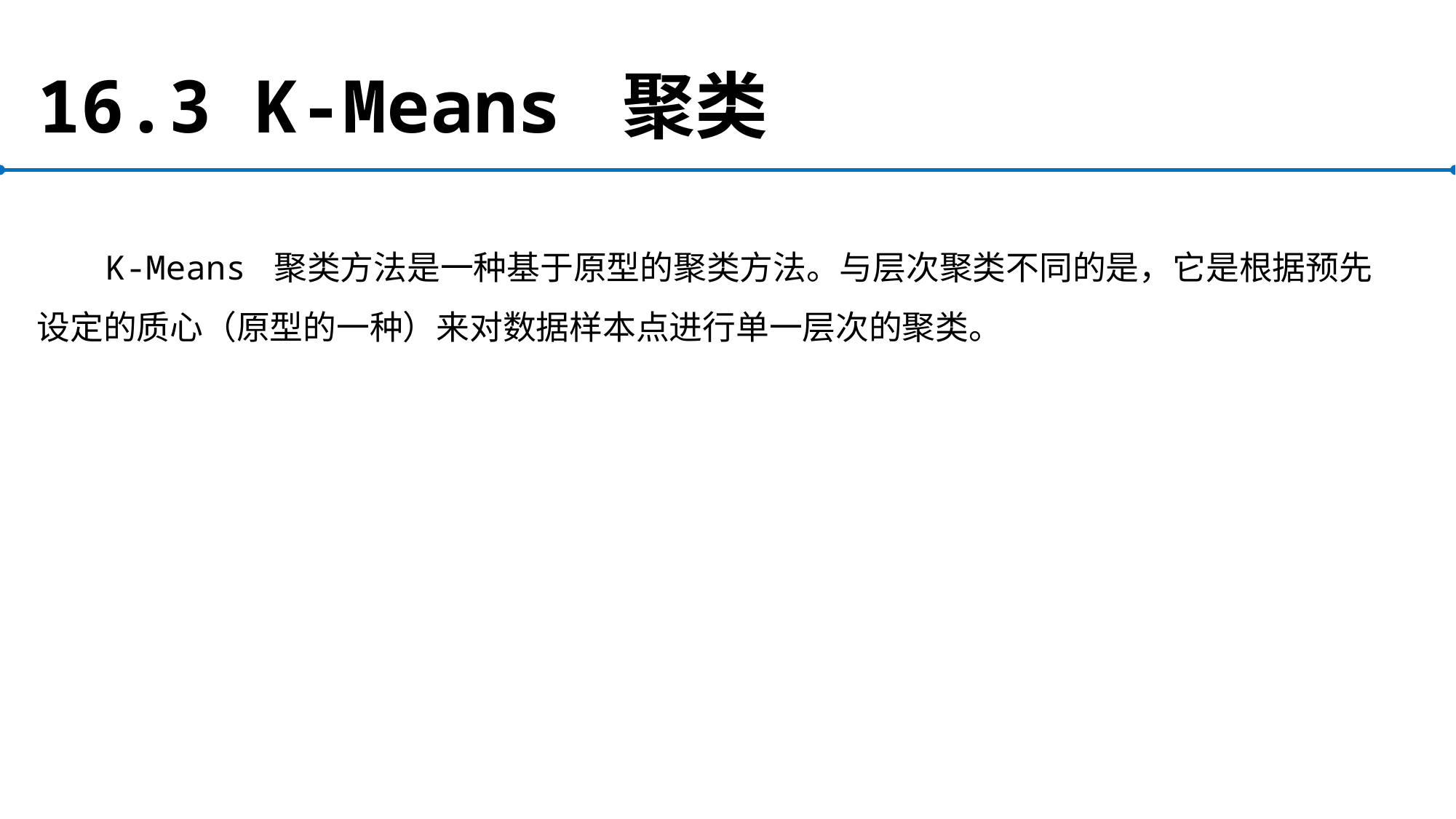

# 16.3 K-Means 聚类
K-Means 聚类方法是一种基于原型的聚类方法。与层次聚类不同的是，它是根据预先设定的质心（原型的一种）来对数据样本点进行单一层次的聚类。